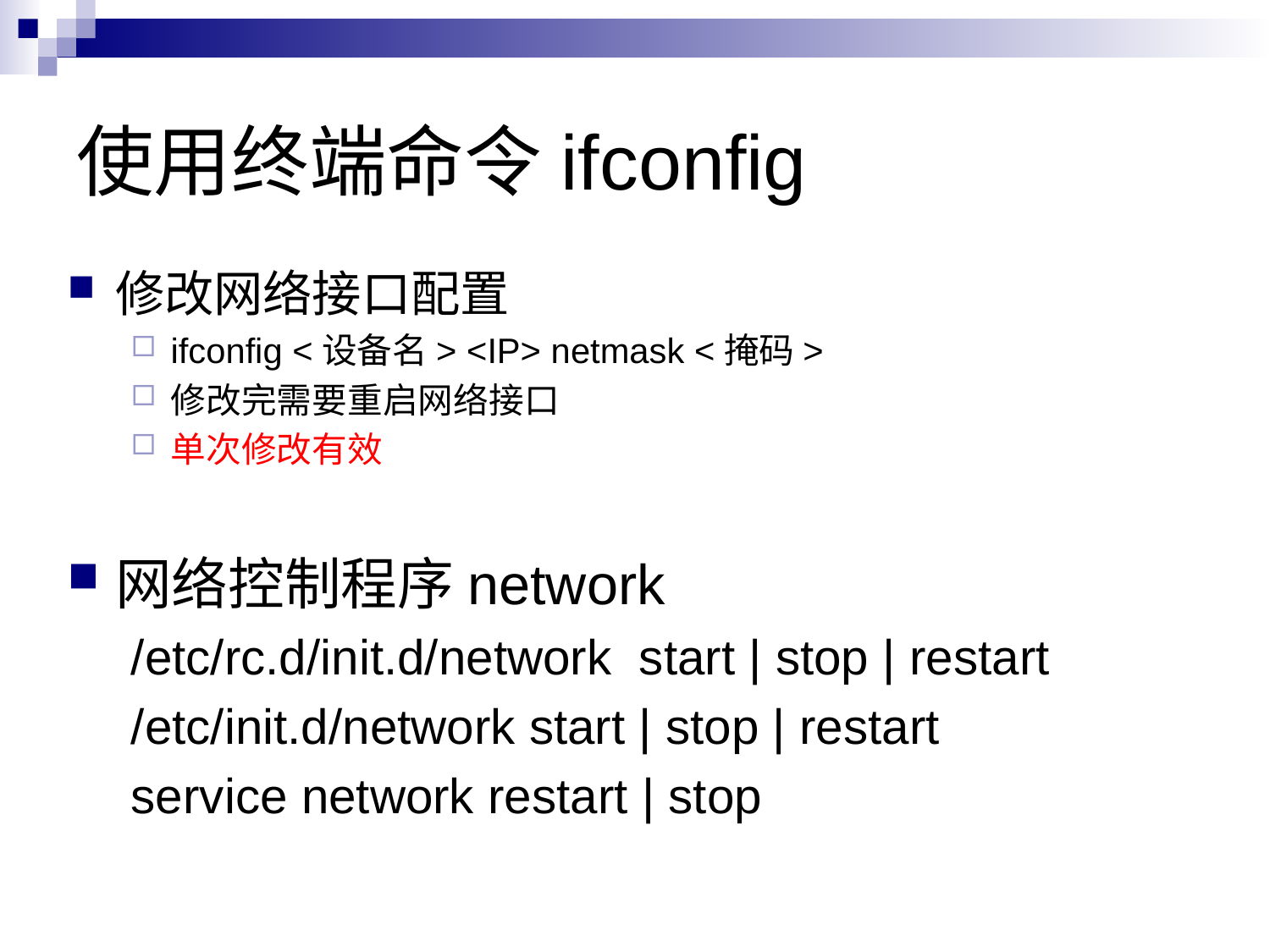

# 使用终端命令ifconfig
修改网络接口配置
ifconfig <设备名> <IP> netmask <掩码>
修改完需要重启网络接口
单次修改有效

网络控制程序network
/etc/rc.d/init.d/network  start | stop | restart
/etc/init.d/network start | stop | restart
service network restart | stop